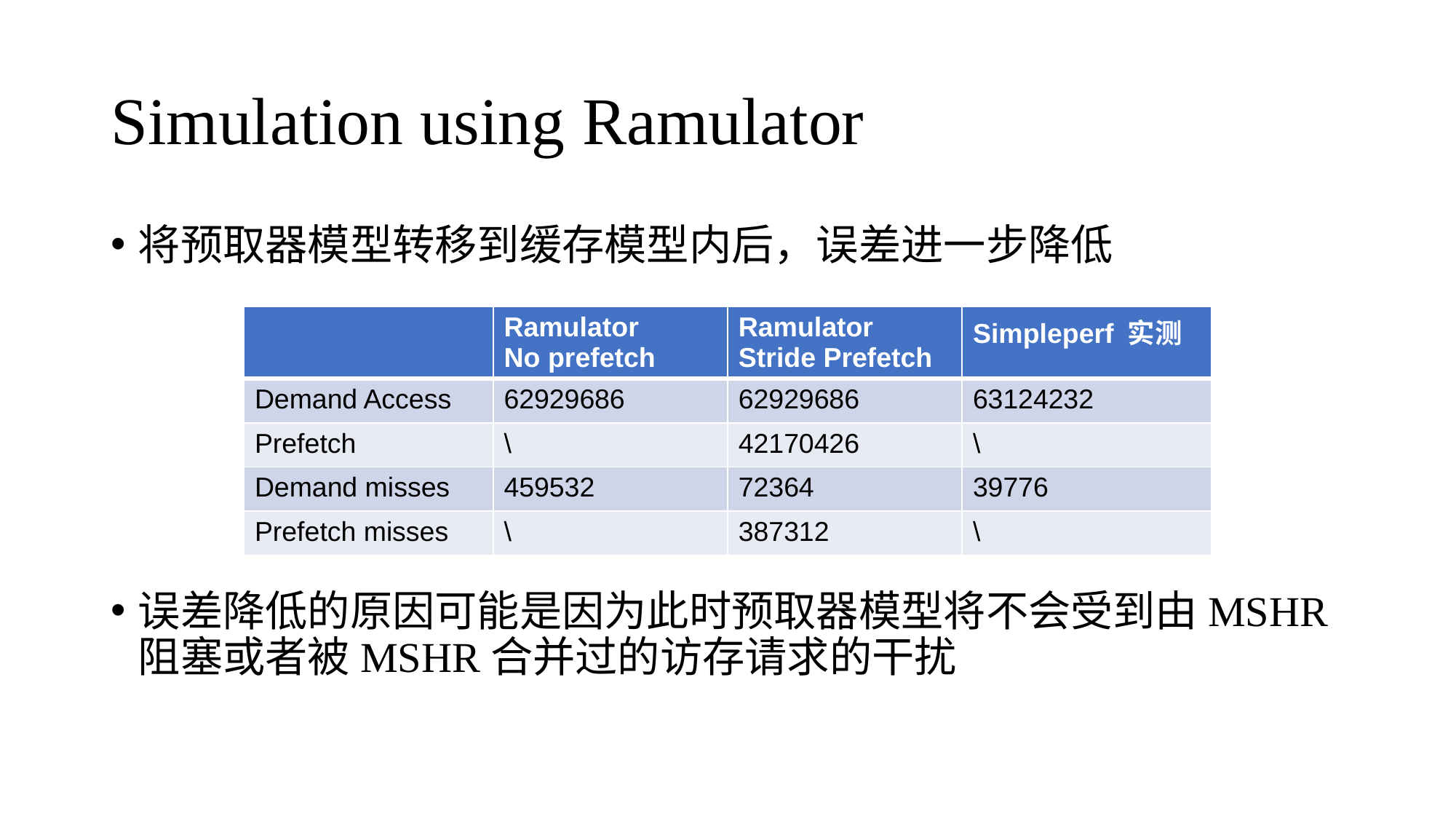

# Simulation using Ramulator
将预取器模型转移到缓存模型内后，误差进一步降低

误差降低的原因可能是因为此时预取器模型将不会受到由MSHR阻塞或者被MSHR合并过的访存请求的干扰

|  | Ramulator No prefetch | Ramulator Stride Prefetch | Simpleperf 实测 |
| --- | --- | --- | --- |
| Demand Access | 62929686 | 62929686 | 63124232 |
| Prefetch | \ | 42170426 | \ |
| Demand misses | 459532 | 72364 | 39776 |
| Prefetch misses | \ | 387312 | \ |